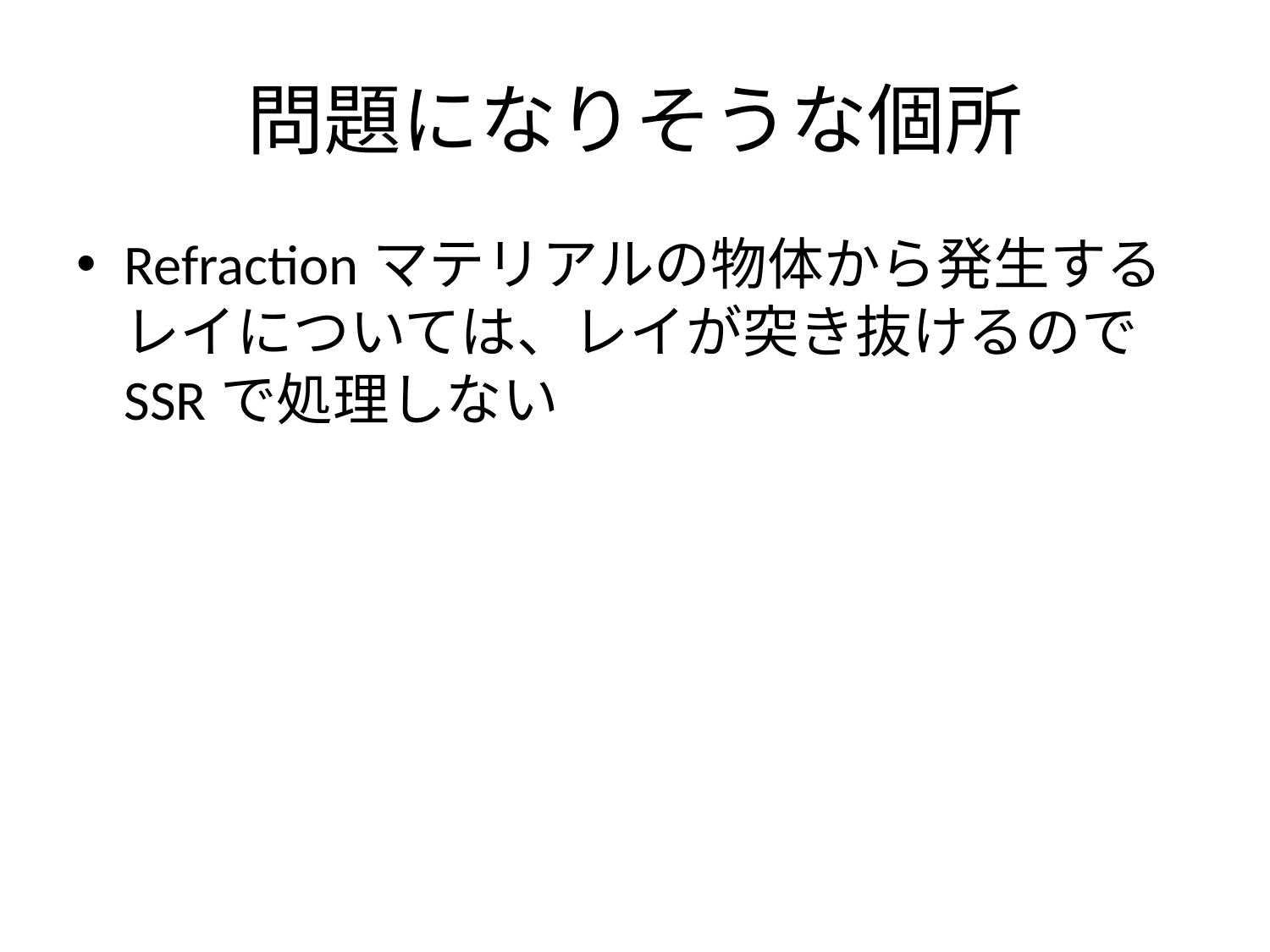

# 問題になりそうな個所
Refractionマテリアルの物体から発生するレイについては、レイが突き抜けるのでSSRで処理しない